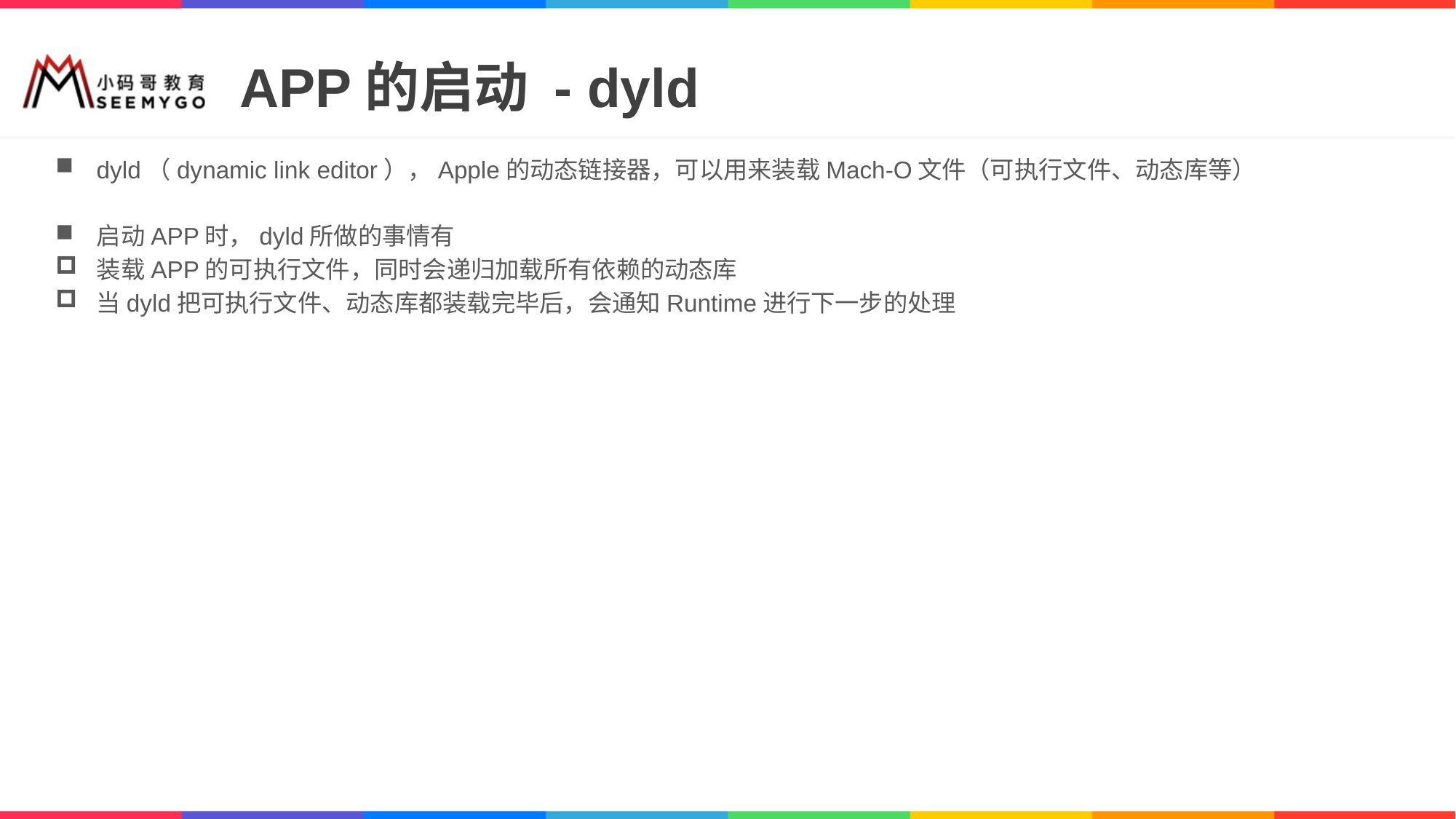

# APP的启动 - dyld
dyld（dynamic link editor），Apple的动态链接器，可以用来装载Mach-O文件（可执行文件、动态库等）

启动APP时，dyld所做的事情有
装载APP的可执行文件，同时会递归加载所有依赖的动态库
当dyld把可执行文件、动态库都装载完毕后，会通知Runtime进行下一步的处理